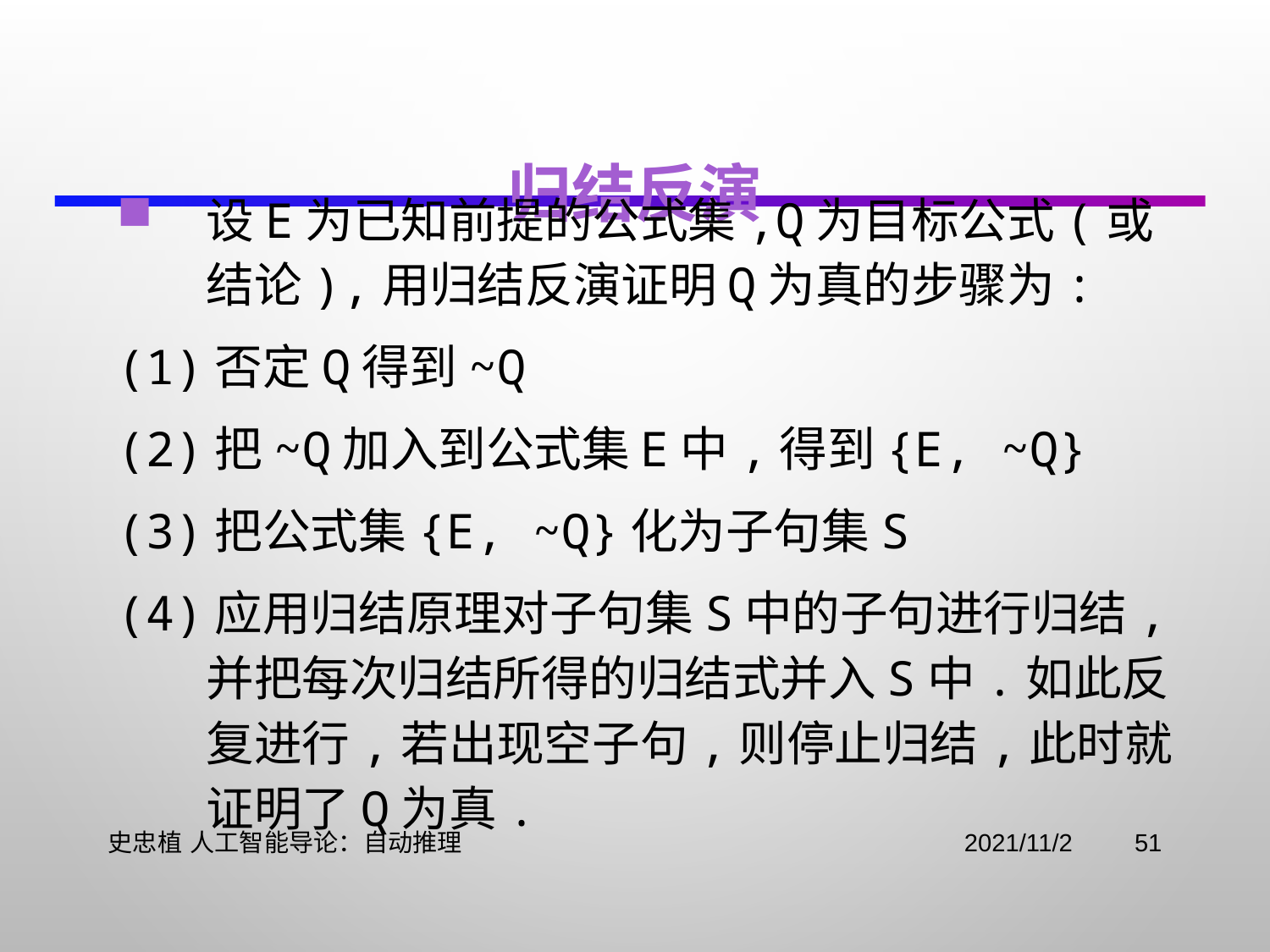

# 归结反演
设E为已知前提的公式集,Q为目标公式(或结论),用归结反演证明Q为真的步骤为:
(1)否定Q得到~Q
(2)把~Q加入到公式集E中,得到{E, ~Q}
(3)把公式集{E, ~Q}化为子句集S
(4)应用归结原理对子句集S中的子句进行归结,并把每次归结所得的归结式并入S中.如此反复进行,若出现空子句,则停止归结,此时就证明了Q为真.
史忠植 人工智能导论：自动推理
2021/11/2
51